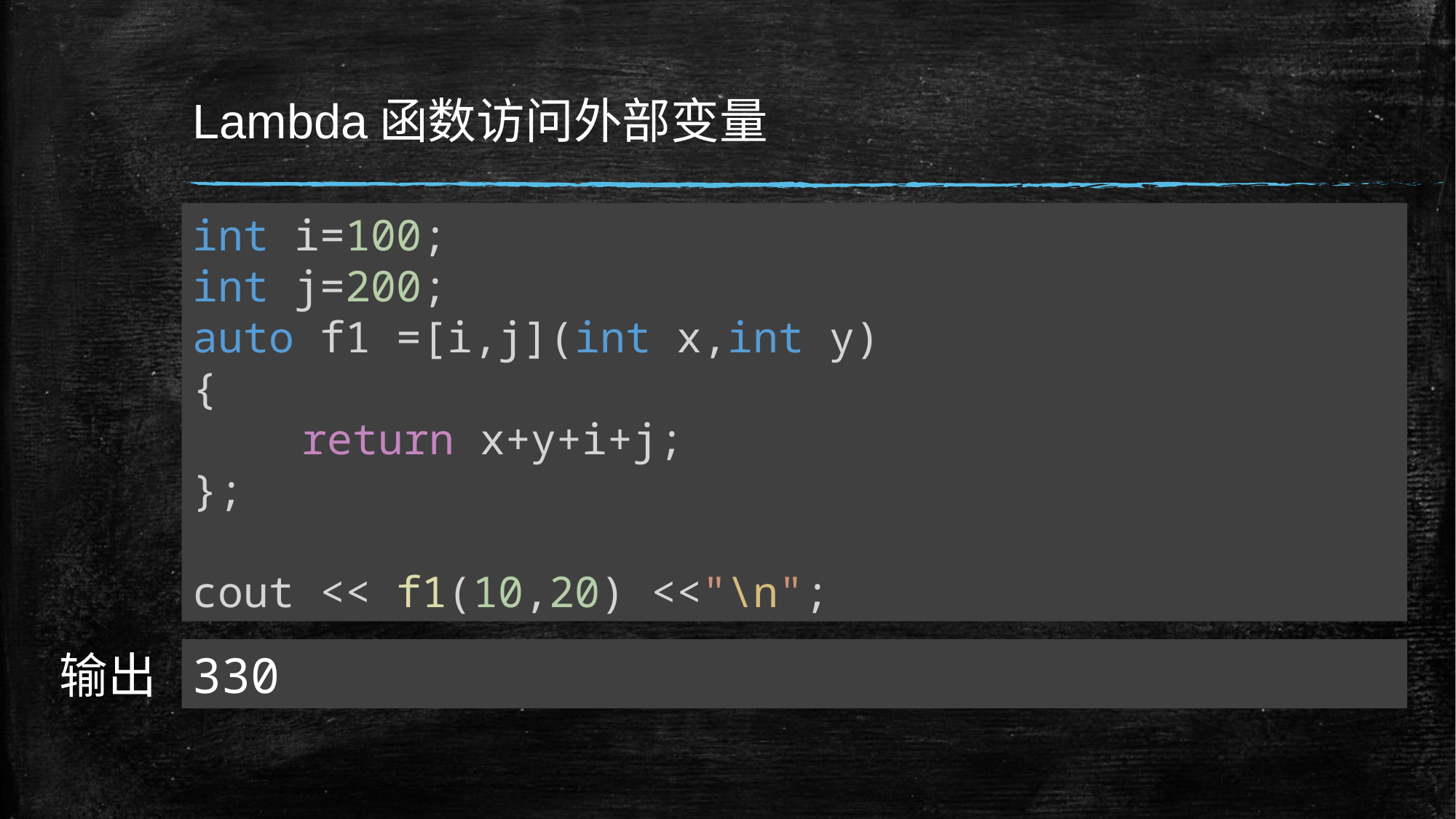

# Lambda函数访问外部变量
int i=100;
int j=200;
auto f1 =[i,j](int x,int y)
{
	return x+y+i+j;
};
cout << f1(10,20) <<"\n";
输出
330